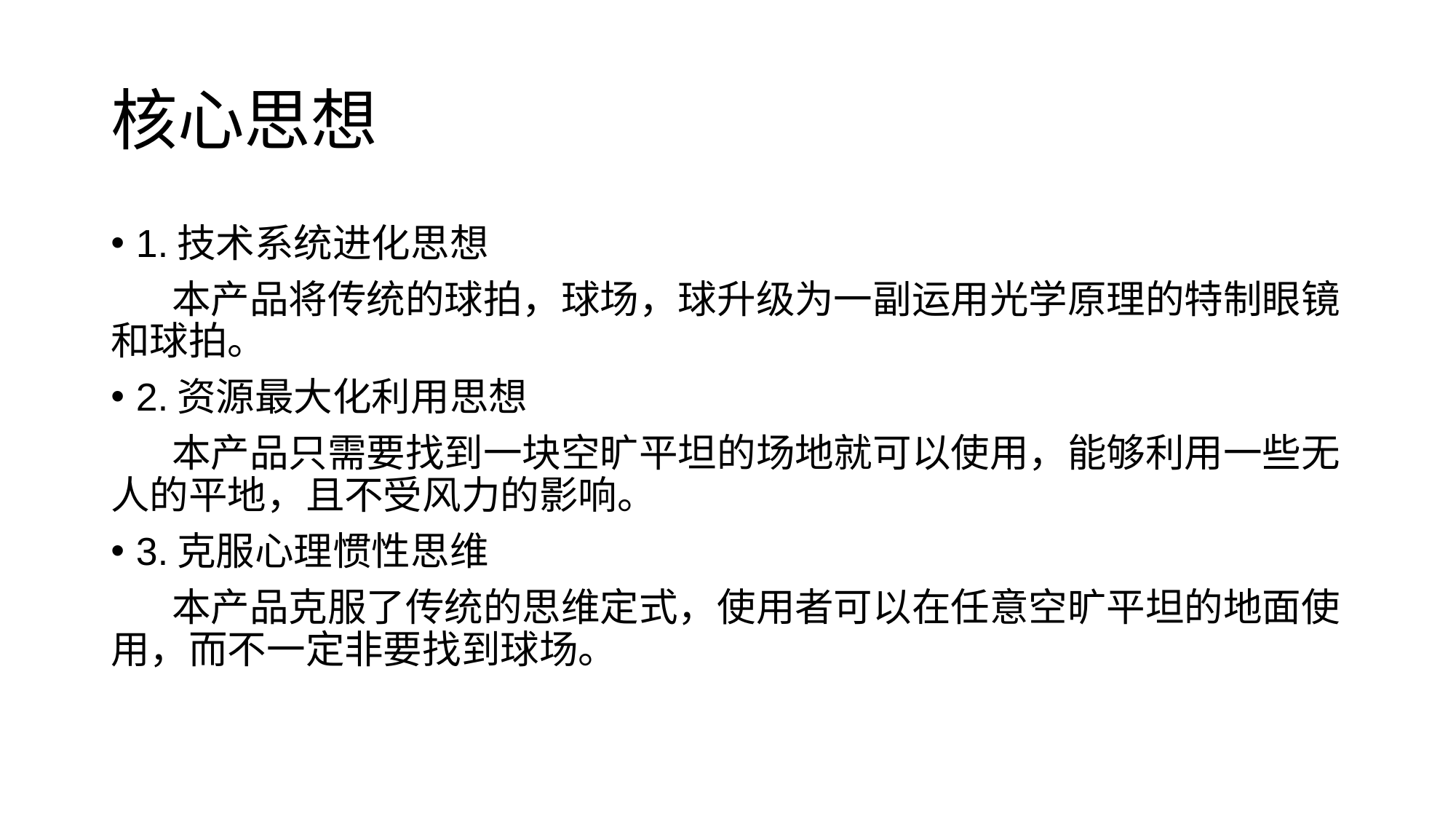

# 核心思想
1.技术系统进化思想
      本产品将传统的球拍，球场，球升级为一副运用光学原理的特制眼镜和球拍。
2.资源最大化利用思想
      本产品只需要找到一块空旷平坦的场地就可以使用，能够利用一些无人的平地，且不受风力的影响。
3.克服心理惯性思维
      本产品克服了传统的思维定式，使用者可以在任意空旷平坦的地面使用，而不一定非要找到球场。